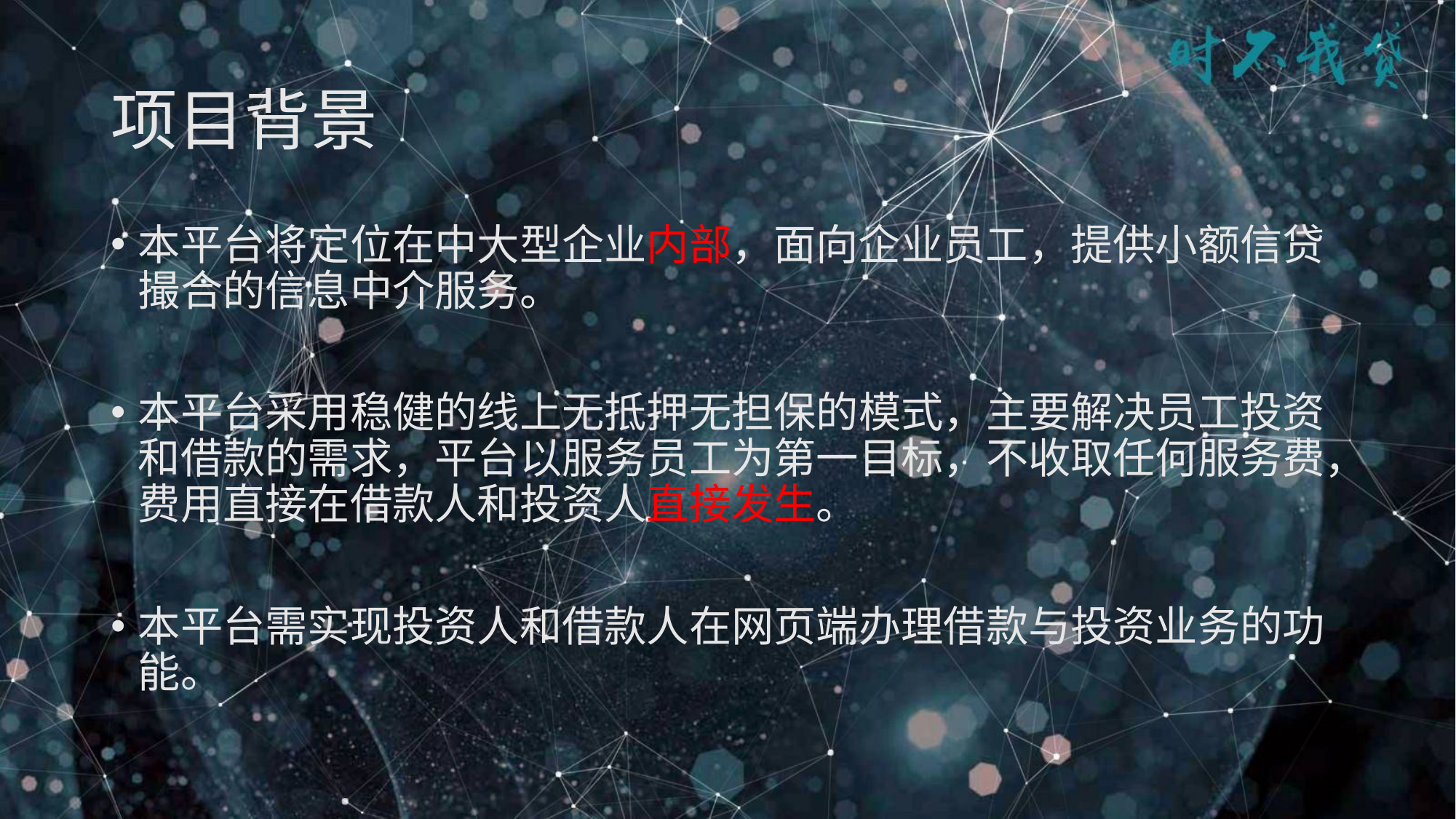

# 项目背景
本平台将定位在中大型企业内部，面向企业员工，提供小额信贷撮合的信息中介服务。

本平台采用稳健的线上无抵押无担保的模式，主要解决员工投资和借款的需求，平台以服务员工为第一目标，不收取任何服务费，费用直接在借款人和投资人直接发生。

本平台需实现投资人和借款人在网页端办理借款与投资业务的功能。